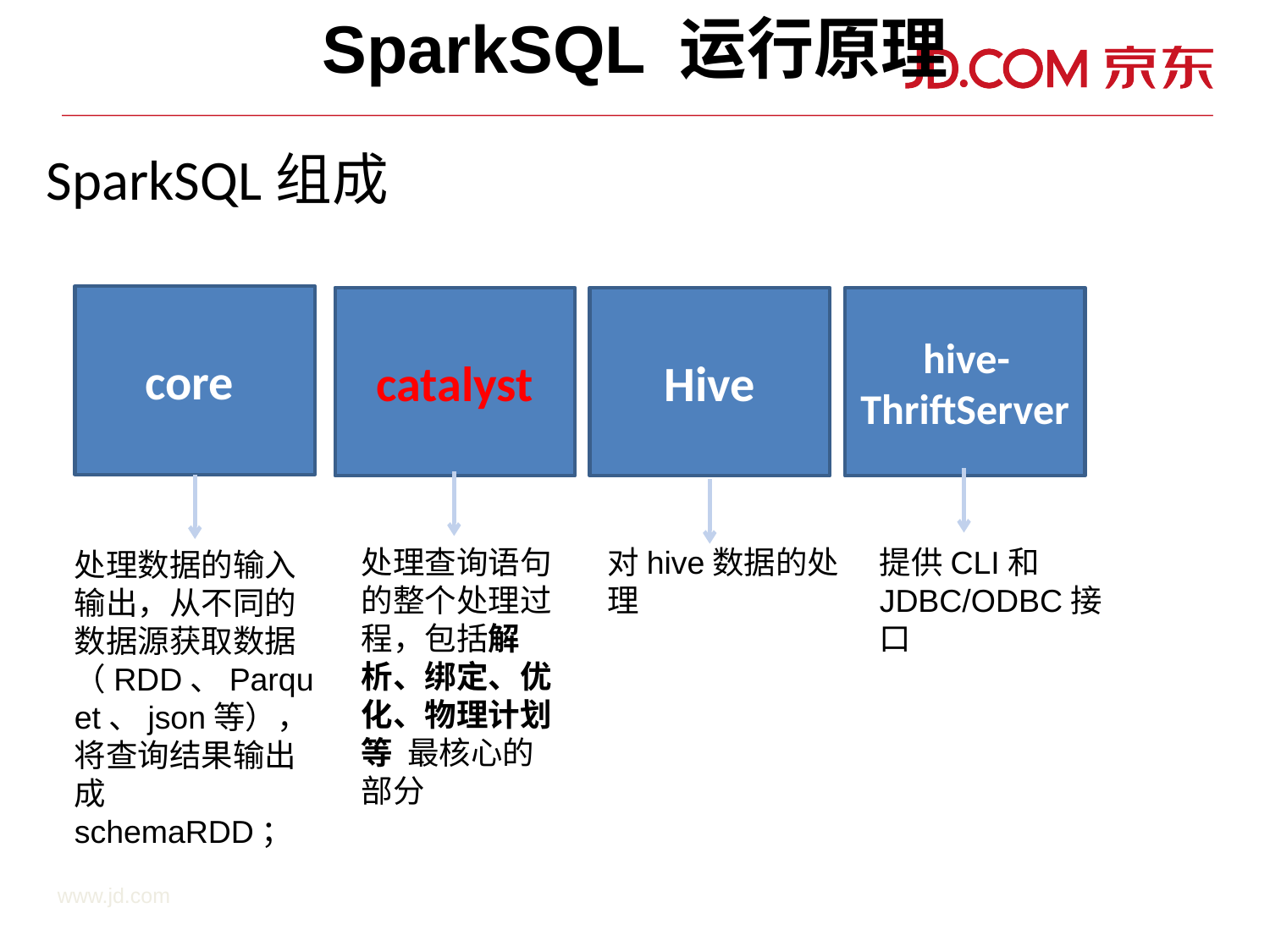

SparkSQL 运行原理
 SparkSQL组成

core
catalyst
Hive
hive-ThriftServer
处理查询语句的整个处理过程，包括解析、绑定、优化、物理计划等  最核心的部分
提供CLI和JDBC/ODBC接口
对hive数据的处理
处理数据的输入输出，从不同的数据源获取数据（RDD、Parquet、json等），将查询结果输出成schemaRDD；